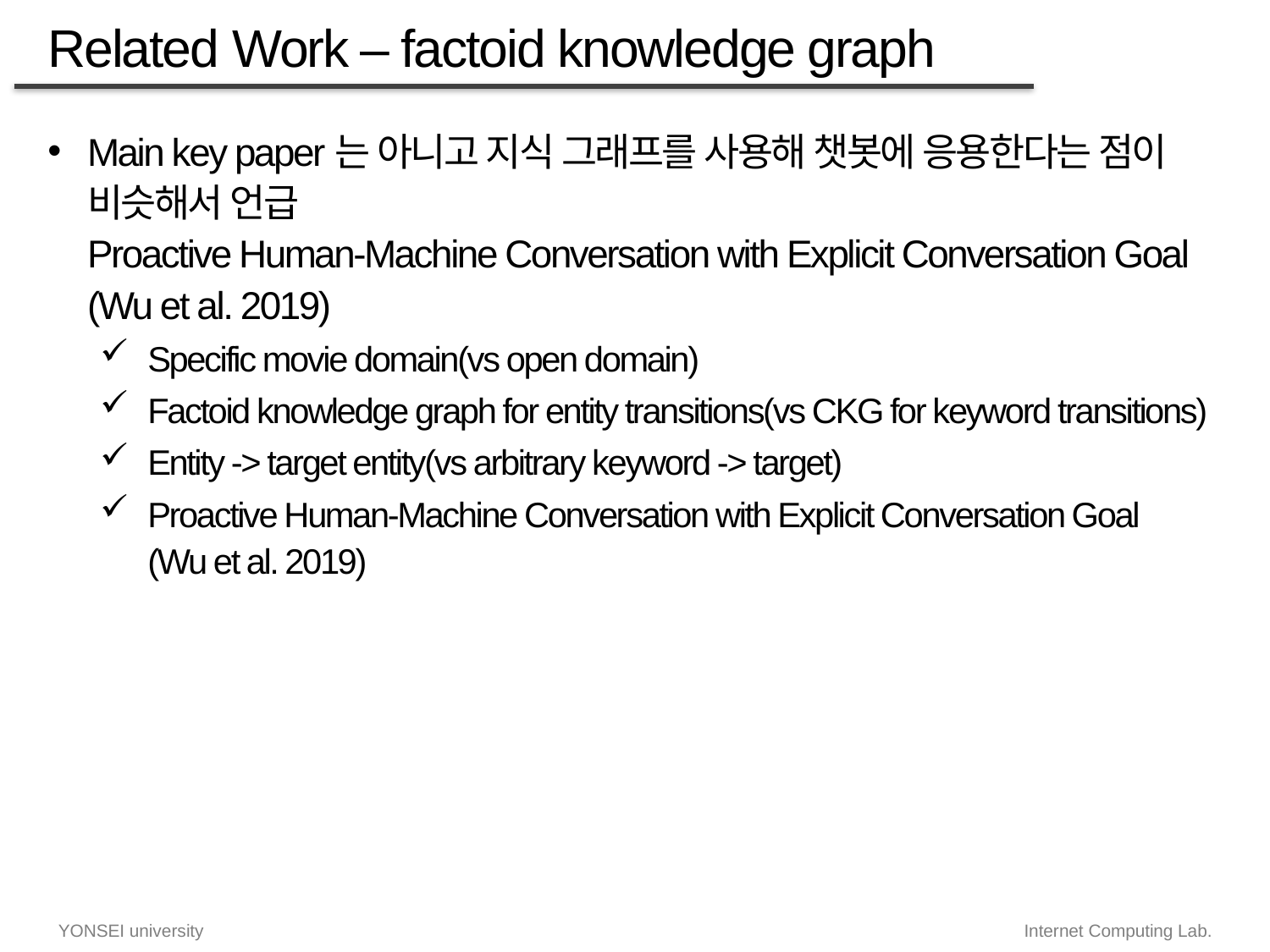

# Related Work – factoid knowledge graph
Main key paper는 아니고 지식 그래프를 사용해 챗봇에 응용한다는 점이 비슷해서 언급
Proactive Human-Machine Conversation with Explicit Conversation Goal (Wu et al. 2019)
Specific movie domain(vs open domain)
Factoid knowledge graph for entity transitions(vs CKG for keyword transitions)
Entity -> target entity(vs arbitrary keyword -> target)
Proactive Human-Machine Conversation with Explicit Conversation Goal
(Wu et al. 2019)